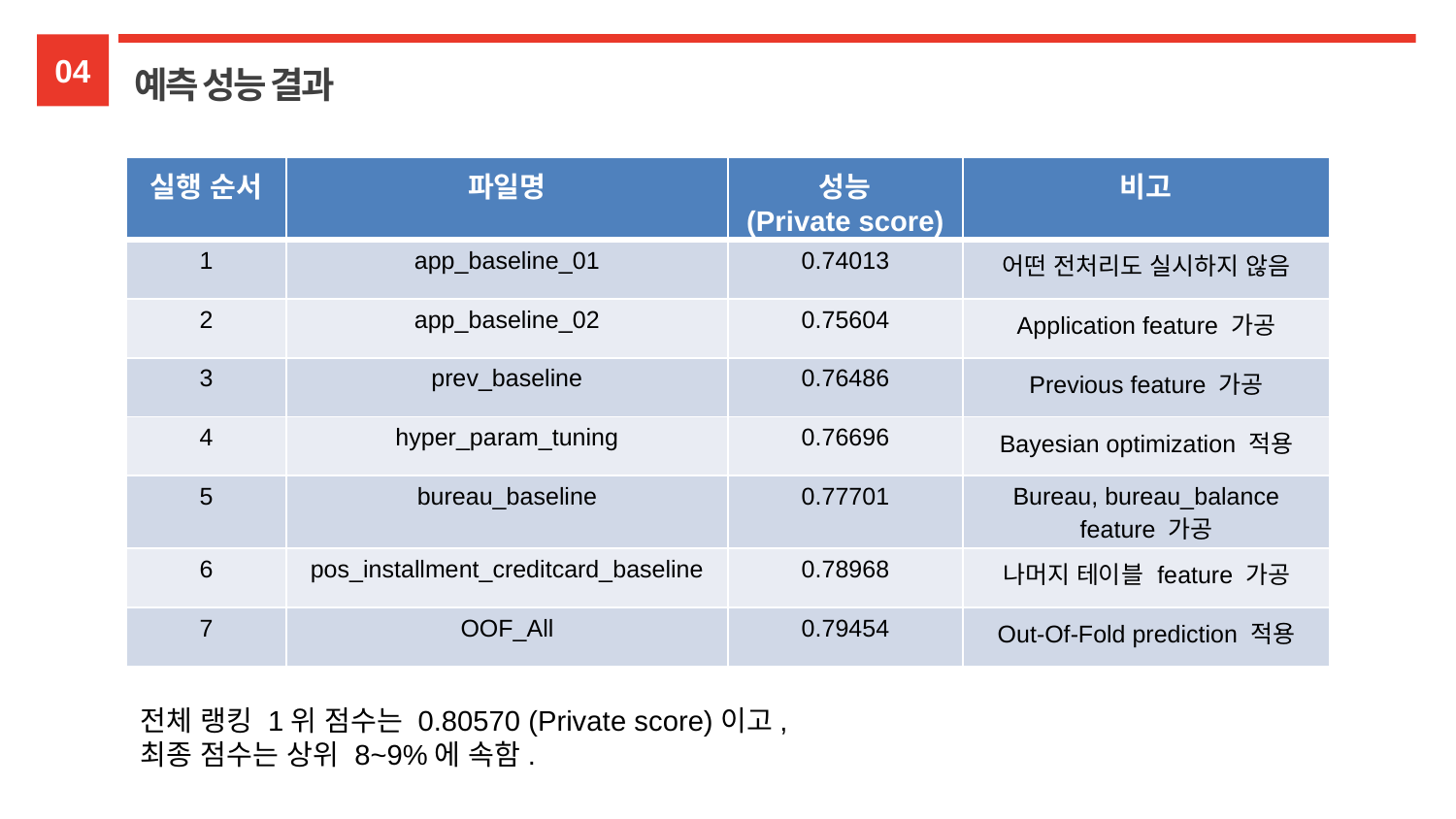

04
예측 성능 결과
| 실행 순서 | 파일명 | 성능 (Private score) | 비고 |
| --- | --- | --- | --- |
| 1 | app\_baseline\_01 | 0.74013 | 어떤 전처리도 실시하지 않음 |
| 2 | app\_baseline\_02 | 0.75604 | Application feature 가공 |
| 3 | prev\_baseline | 0.76486 | Previous feature 가공 |
| 4 | hyper\_param\_tuning | 0.76696 | Bayesian optimization 적용 |
| 5 | bureau\_baseline | 0.77701 | Bureau, bureau\_balance feature 가공 |
| 6 | pos\_installment\_creditcard\_baseline | 0.78968 | 나머지 테이블 feature 가공 |
| 7 | OOF\_All | 0.79454 | Out-Of-Fold prediction 적용 |

전체 랭킹 1위 점수는 0.80570 (Private score)이고,
최종 점수는 상위 8~9%에 속함.